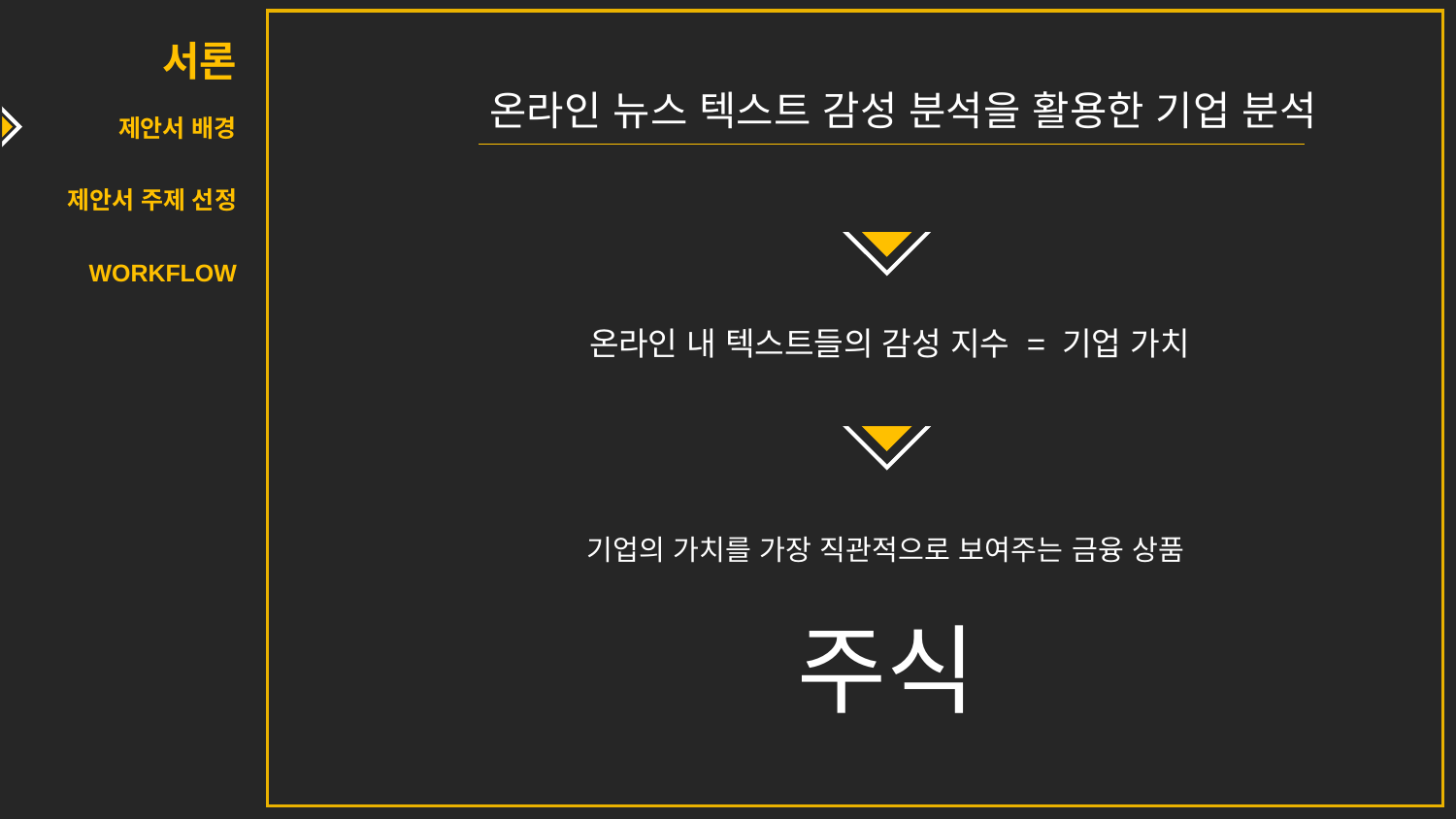

서론
온라인 뉴스 텍스트 감성 분석을 활용한 기업 분석
제안서 배경

제안서 주제 선정

WORKFLOW
온라인 내 텍스트들의 감성 지수 = 기업 가치

기업의 가치를 가장 직관적으로 보여주는 금융 상품
주식